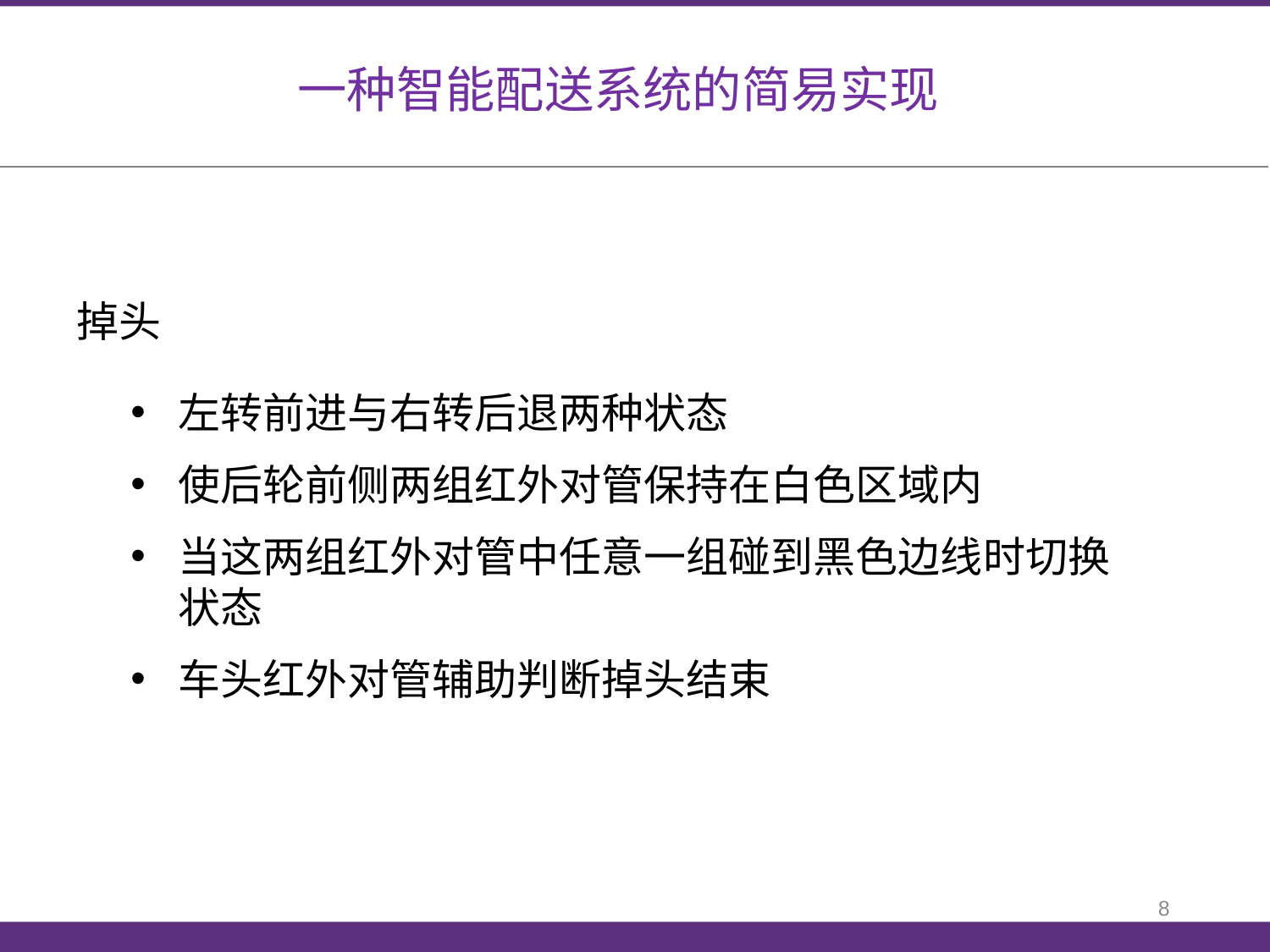

一种智能配送系统的简易实现

掉头
左转前进与右转后退两种状态
使后轮前侧两组红外对管保持在白色区域内
当这两组红外对管中任意一组碰到黑色边线时切换状态
车头红外对管辅助判断掉头结束
8